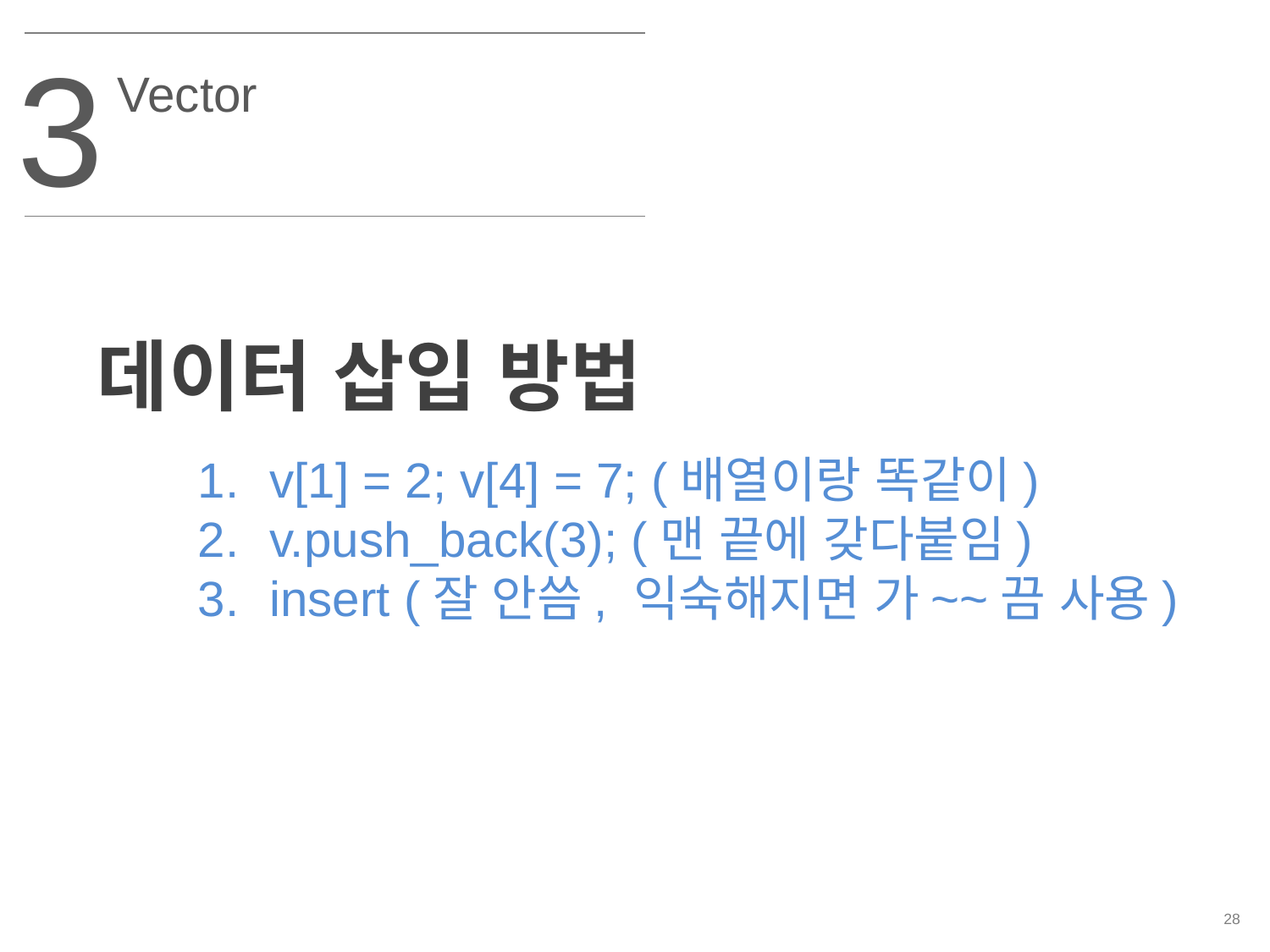

3
Vector
데이터 삽입 방법
v[1] = 2; v[4] = 7; (배열이랑 똑같이)
v.push_back(3); (맨 끝에 갖다붙임)
insert (잘 안씀, 익숙해지면 가~~끔 사용)